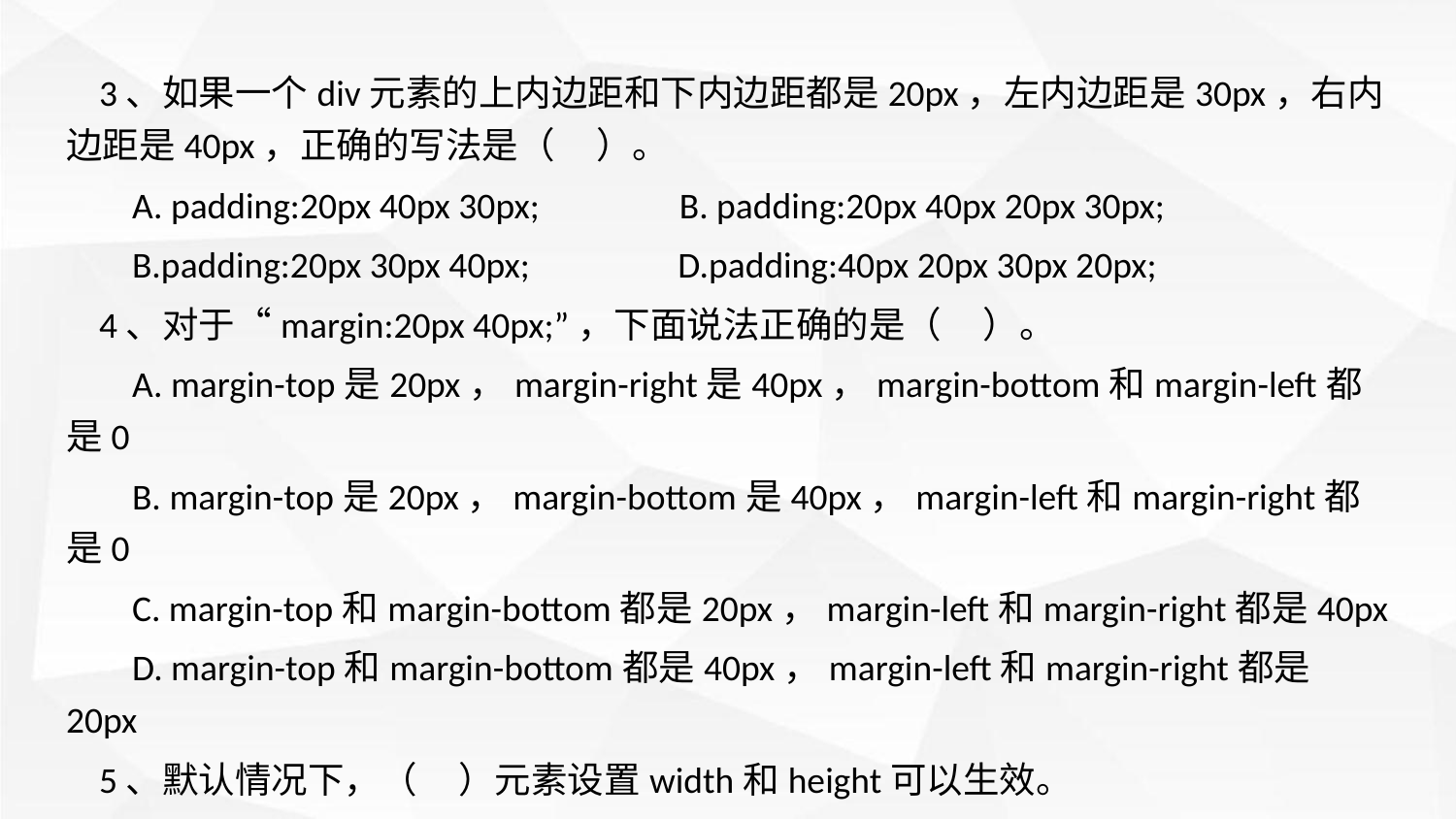

3、如果一个div元素的上内边距和下内边距都是20px，左内边距是30px，右内边距是40px，正确的写法是（     ）。
        A. padding:20px 40px 30px;                 B. padding:20px 40px 20px 30px;
        B.padding:20px 30px 40px;                  D.padding:40px 20px 30px 20px;
    4、对于“margin:20px 40px;”，下面说法正确的是（     ）。
        A. margin-top是20px，margin-right是40px，margin-bottom和margin-left都是0
        B. margin-top是20px，margin-bottom是40px，margin-left和margin-right都是0
        C. margin-top和margin-bottom都是20px，margin-left和margin-right都是40px
        D. margin-top和margin-bottom都是40px，margin-left和margin-right都是20px
    5、默认情况下，（     ）元素设置width和height可以生效。
        A. div                       B.span                   C.strong                    D.em